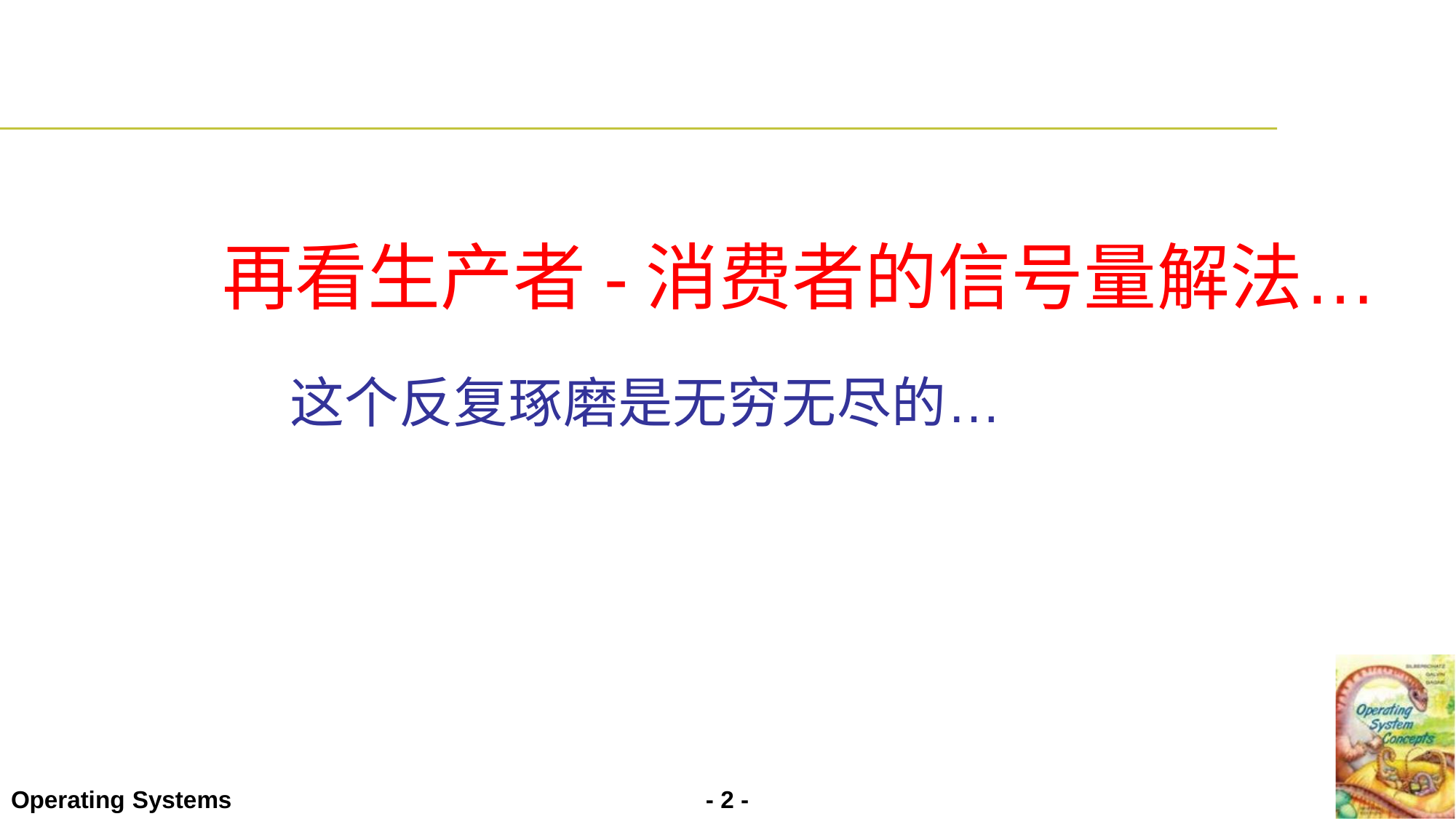

再看生产者-消费者的信号量解法…
这个反复琢磨是无穷无尽的…

- 2 -
Operating Systems